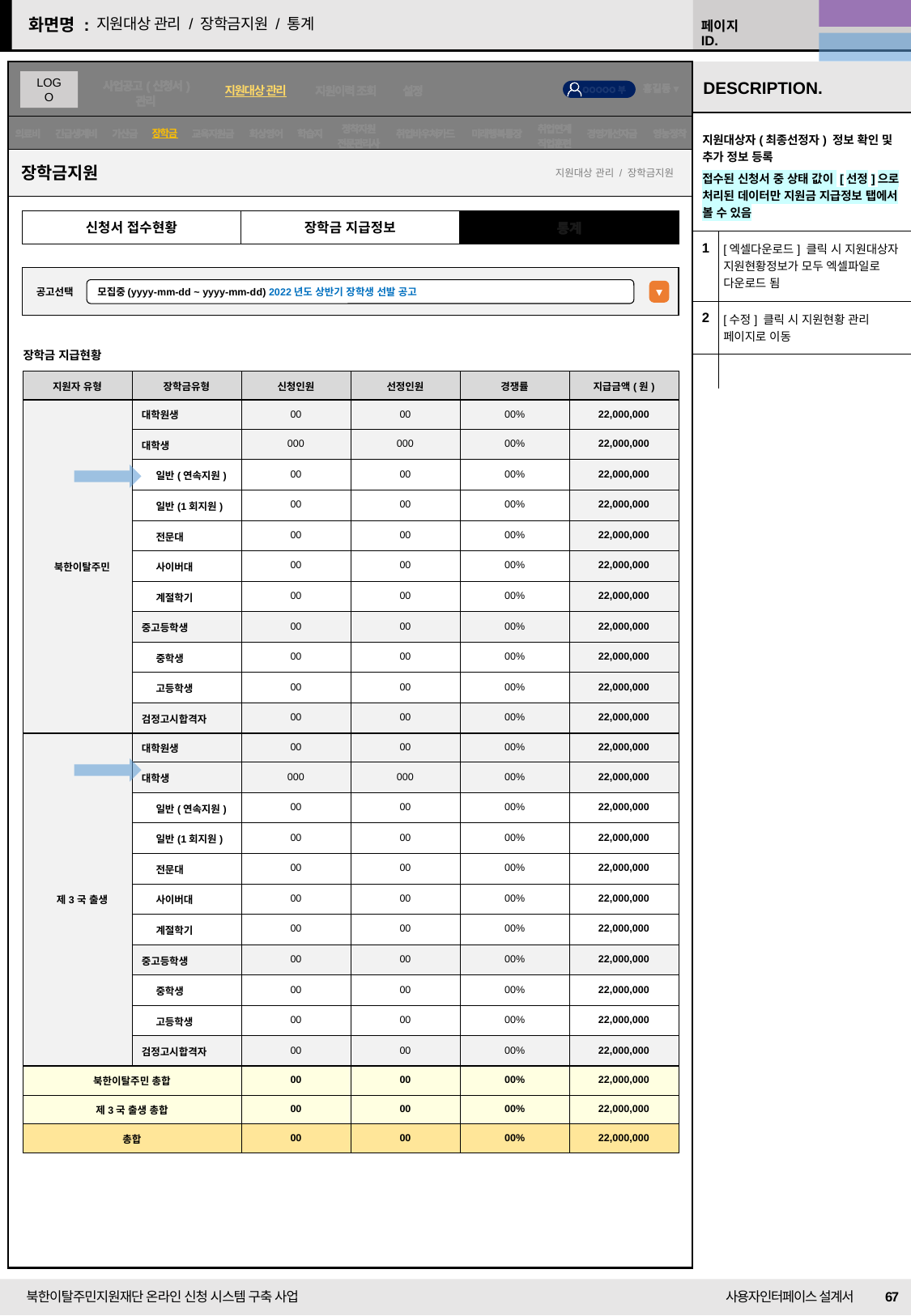

22/09/01 수정
지원대상 관리 / 장학금지원 / 통계

22/09/16 수정
장학금
| 지원대상자(최종선정자) 정보 확인 및 추가 정보 등록 접수된 신청서 중 상태 값이 [선정]으로 처리된 데이터만 지원금 지급정보 탭에서 볼 수 있음 |  |
| --- | --- |
| 1 | [엑셀다운로드] 클릭 시 지원대상자 지원현황정보가 모두 엑셀파일로 다운로드 됨 |
| 2 | [수정] 클릭 시 지원현황 관리 페이지로 이동 |
|  |  |
장학금지원
지원대상 관리 / 장학금지원
신청서 접수현황
장학금 지급정보
통계

공고선택
모집중(yyyy-mm-dd ~ yyyy-mm-dd) 2022년도 상반기 장학생 선발 공고

장학금 지급현황
| 지원자 유형 | 장학금유형 | 신청인원 | 선정인원 | 경쟁률 | 지급금액(원) |
| --- | --- | --- | --- | --- | --- |
| 북한이탈주민 | 대학원생 | 00 | 00 | 00% | 22,000,000 |
|  | 대학생 | 000 | 000 | 00% | 22,000,000 |
|  | 일반(연속지원) | 00 | 00 | 00% | 22,000,000 |
|  | 일반(1회지원) | 00 | 00 | 00% | 22,000,000 |
|  | 전문대 | 00 | 00 | 00% | 22,000,000 |
|  | 사이버대 | 00 | 00 | 00% | 22,000,000 |
|  | 계절학기 | 00 | 00 | 00% | 22,000,000 |
|  | 중고등학생 | 00 | 00 | 00% | 22,000,000 |
|  | 중학생 | 00 | 00 | 00% | 22,000,000 |
|  | 고등학생 | 00 | 00 | 00% | 22,000,000 |
|  | 검정고시합격자 | 00 | 00 | 00% | 22,000,000 |
| 제3국 출생 | 대학원생 | 00 | 00 | 00% | 22,000,000 |
|  | 대학생 | 000 | 000 | 00% | 22,000,000 |
|  | 일반(연속지원) | 00 | 00 | 00% | 22,000,000 |
|  | 일반(1회지원) | 00 | 00 | 00% | 22,000,000 |
|  | 전문대 | 00 | 00 | 00% | 22,000,000 |
|  | 사이버대 | 00 | 00 | 00% | 22,000,000 |
|  | 계절학기 | 00 | 00 | 00% | 22,000,000 |
|  | 중고등학생 | 00 | 00 | 00% | 22,000,000 |
|  | 중학생 | 00 | 00 | 00% | 22,000,000 |
|  | 고등학생 | 00 | 00 | 00% | 22,000,000 |
|  | 검정고시합격자 | 00 | 00 | 00% | 22,000,000 |
| 북한이탈주민 총합 |  | 00 | 00 | 00% | 22,000,000 |
| 제3국 출생 총합 |  | 00 | 00 | 00% | 22,000,000 |
| 총합 |  | 00 | 00 | 00% | 22,000,000 |

[22/9/14 담당자 요청사항]
기존 -> 대학생(일반/전문/사이버)
변경 ->
대학생(일반 연속 지원)
대학생(일반 1회 지원)
대학생(전문)
대학생(사이버/방송통신)

67